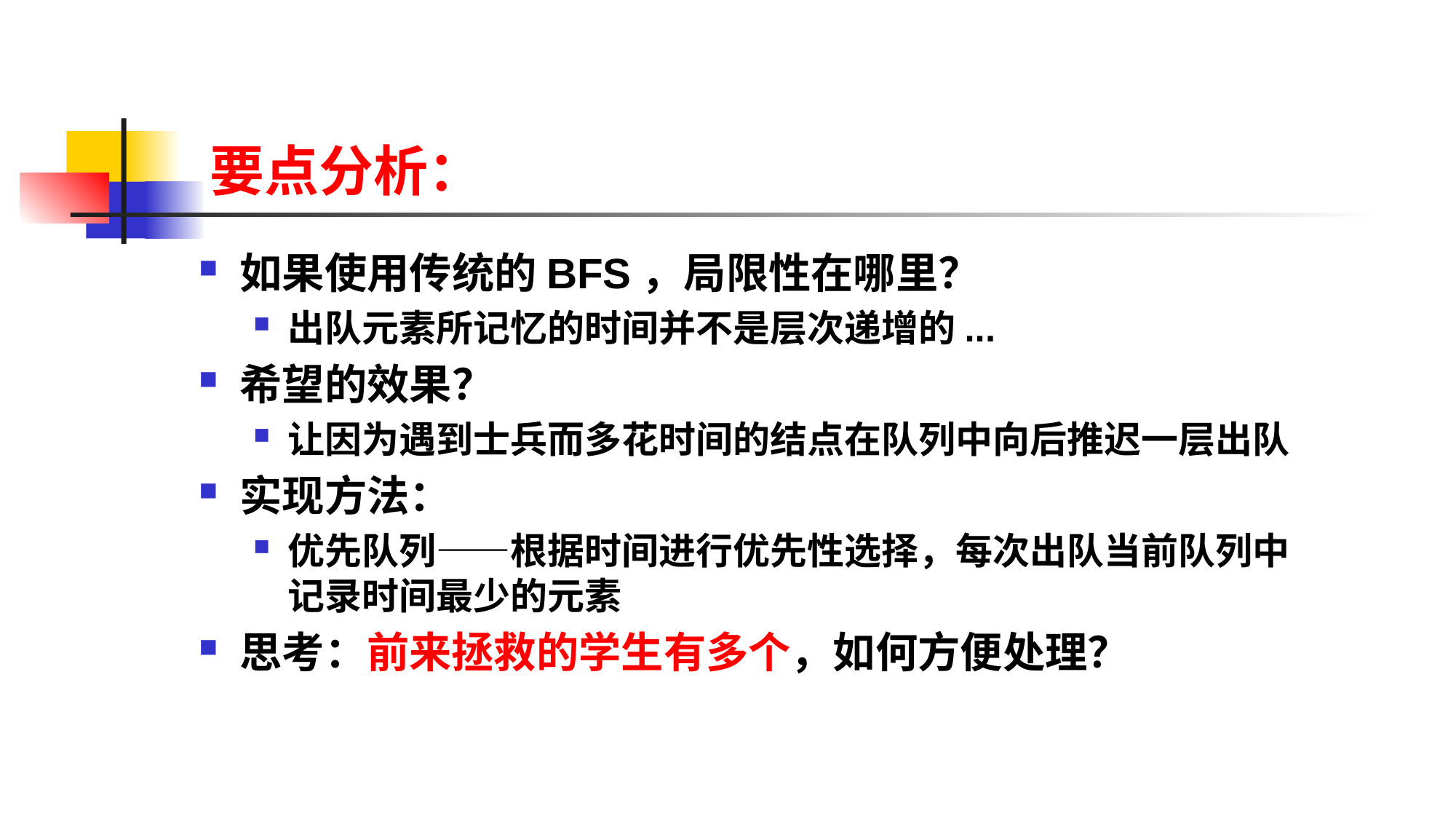

# 要点分析：
如果使用传统的BFS，局限性在哪里？
出队元素所记忆的时间并不是层次递增的...
希望的效果？
让因为遇到士兵而多花时间的结点在队列中向后推迟一层出队
实现方法：
优先队列——根据时间进行优先性选择，每次出队当前队列中记录时间最少的元素
思考：前来拯救的学生有多个，如何方便处理？